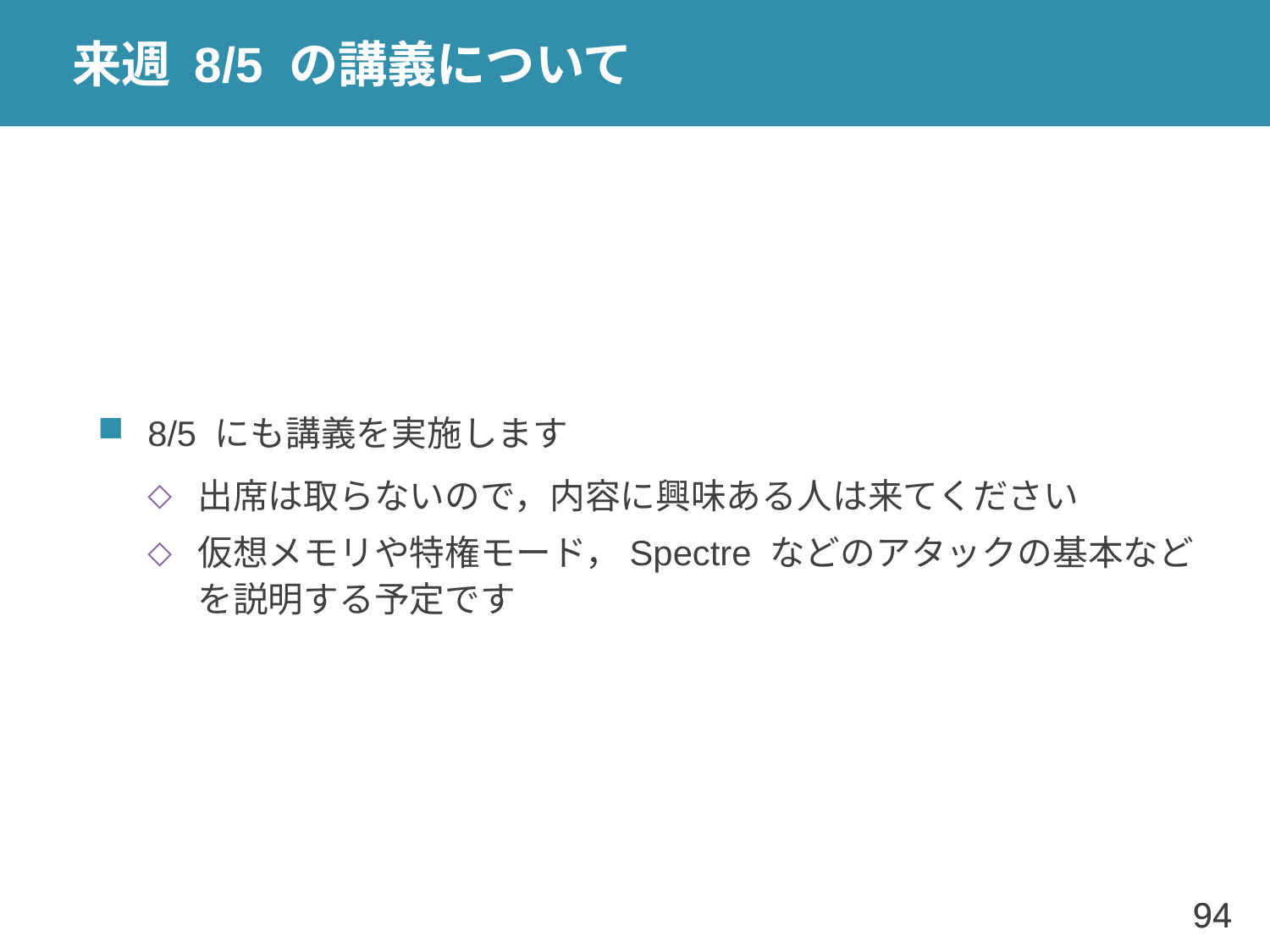

# 来週 8/5 の講義について
8/5 にも講義を実施します
出席は取らないので，内容に興味ある人は来てください
仮想メモリや特権モード，Spectre などのアタックの基本などを説明する予定です